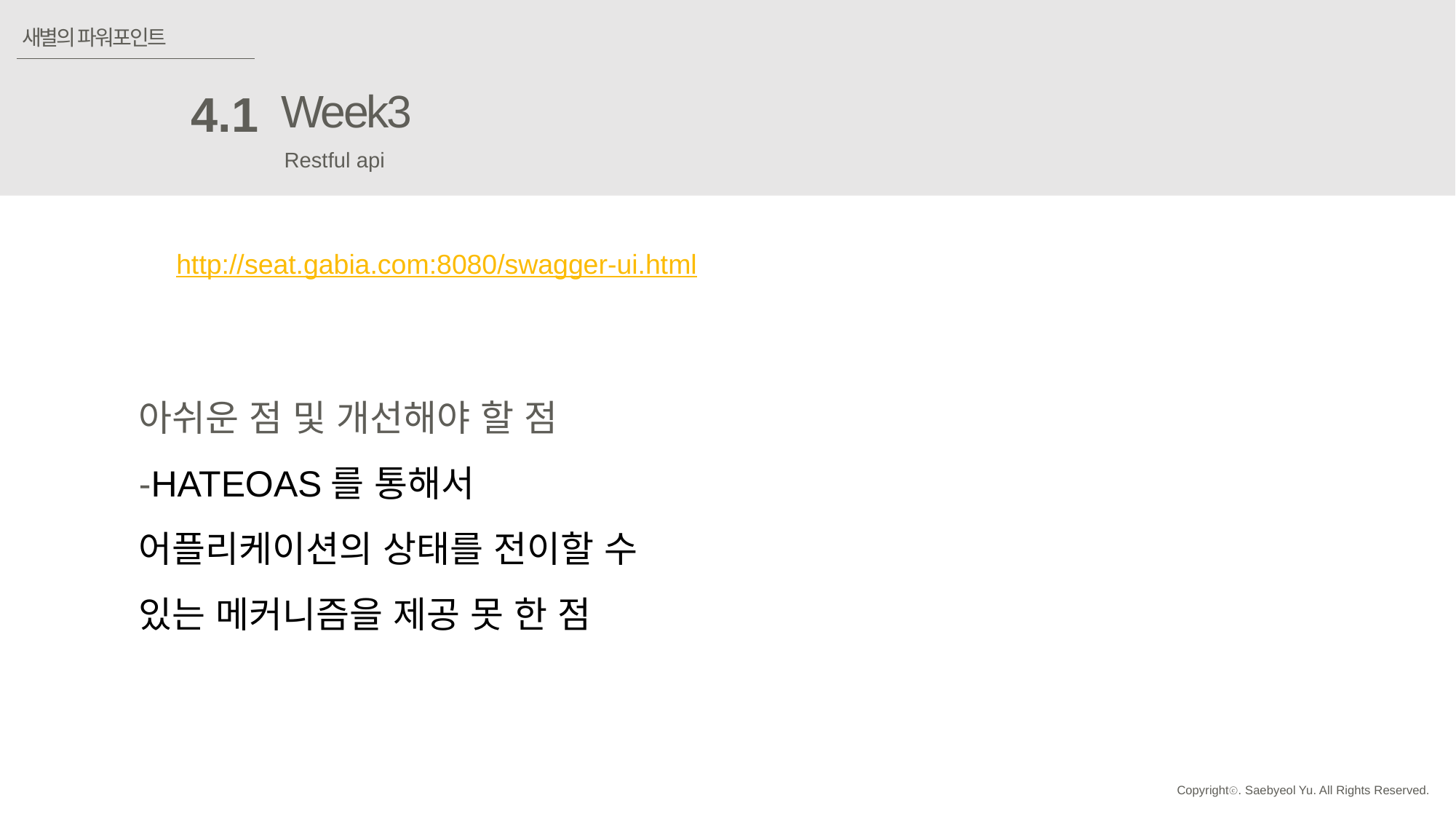

새별의 파워포인트
Week3
4.1
Restful api
http://seat.gabia.com:8080/swagger-ui.html
아쉬운 점 및 개선해야 할 점
-HATEOAS를 통해서 어플리케이션의 상태를 전이할 수 있는 메커니즘을 제공 못 한 점